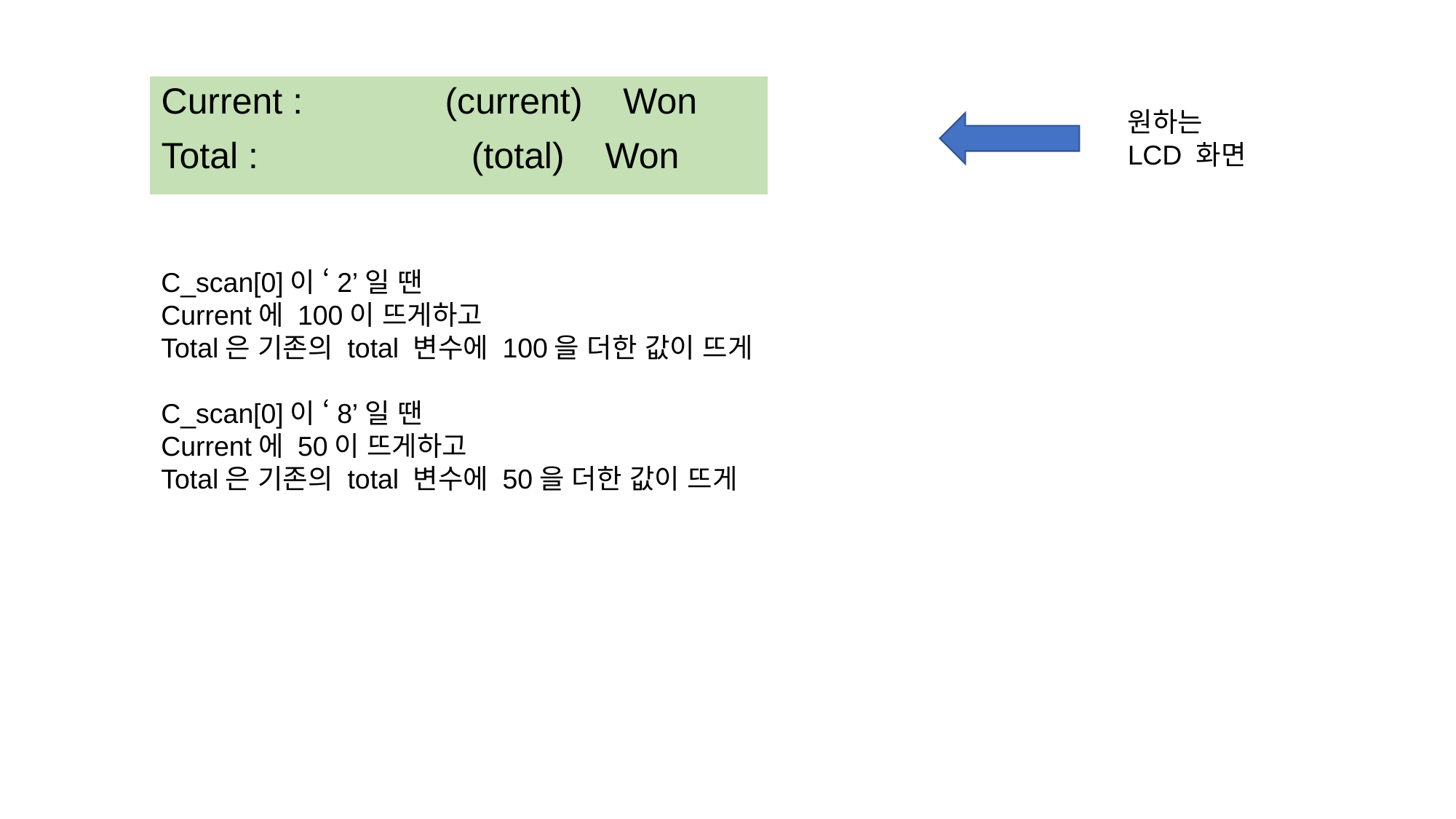

Current :              (current)    Won
Total :                     (total)    Won

원하는
LCD 화면

C_scan[0]이 ‘2’일 땐
Current에 100이 뜨게하고
Total은 기존의 total 변수에 100을 더한 값이 뜨게

C_scan[0]이 ‘8’일 땐
Current에 50이 뜨게하고
Total은 기존의 total 변수에 50을 더한 값이 뜨게